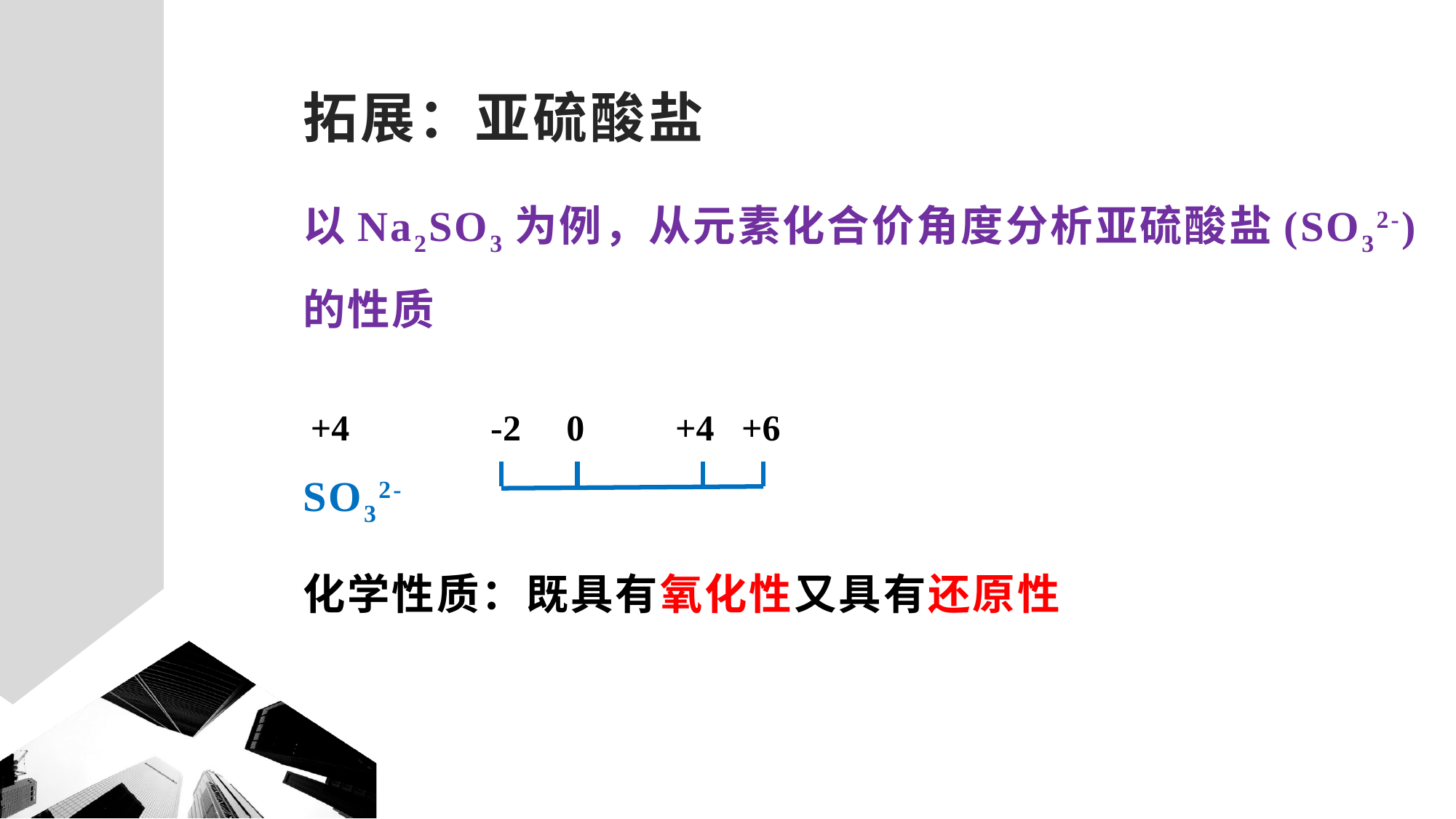

# 拓展：亚硫酸盐
以Na2SO3为例，从元素化合价角度分析亚硫酸盐(SO32-) 的性质

SO32-
化学性质：既具有氧化性又具有还原性
 +4
-2     0          +4   +6